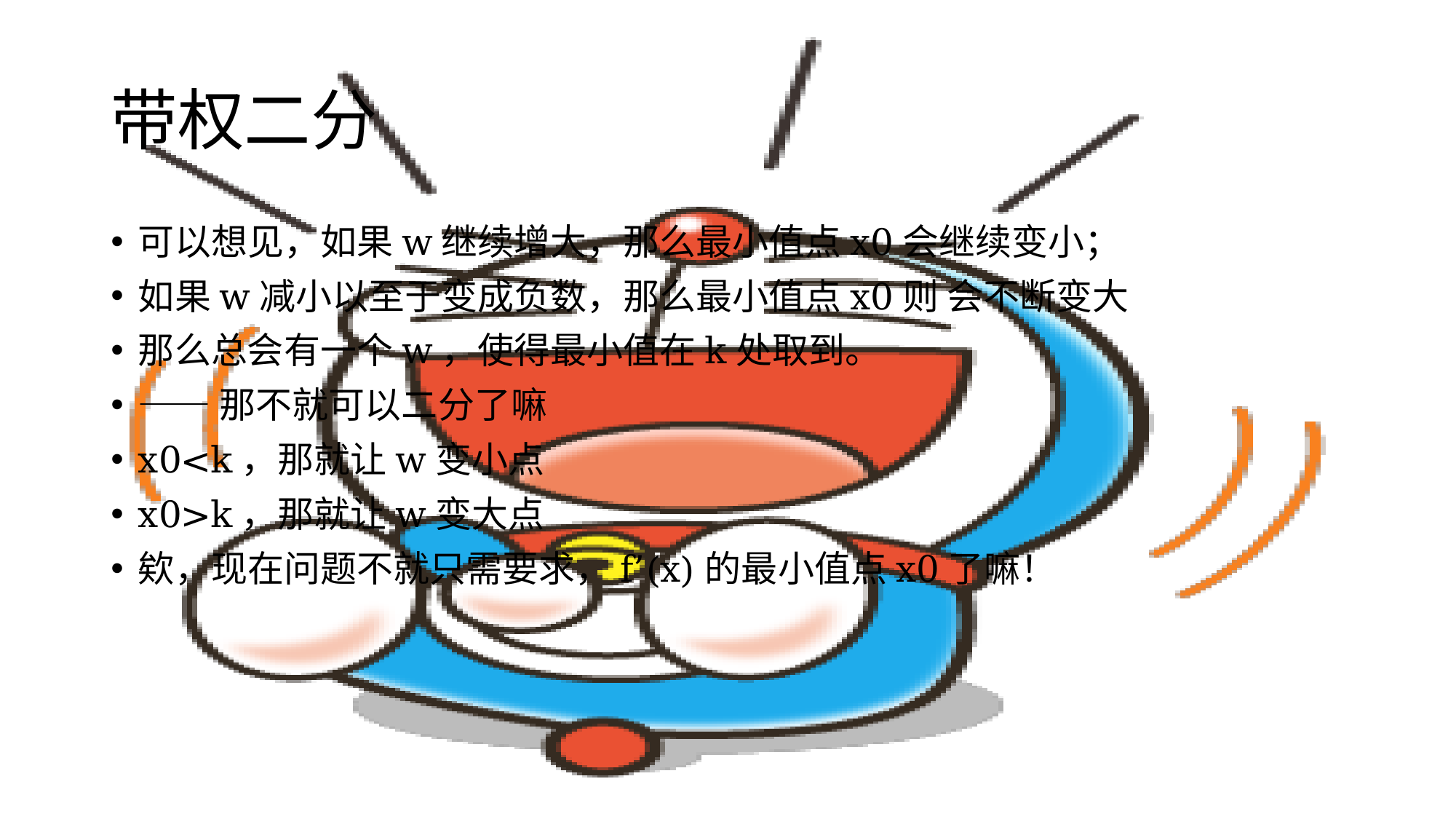

# 带权二分
可以想见，如果w继续增大，那么最小值点x0会继续变小；
如果w减小以至于变成负数，那么最小值点x0则 会不断变大
那么总会有一个w，使得最小值在k处取到。
——那不就可以二分了嘛
x0<k，那就让w变小点
x0>k，那就让w变大点
欸，现在问题不就只需要求，f’(x)的最小值点x0了嘛！